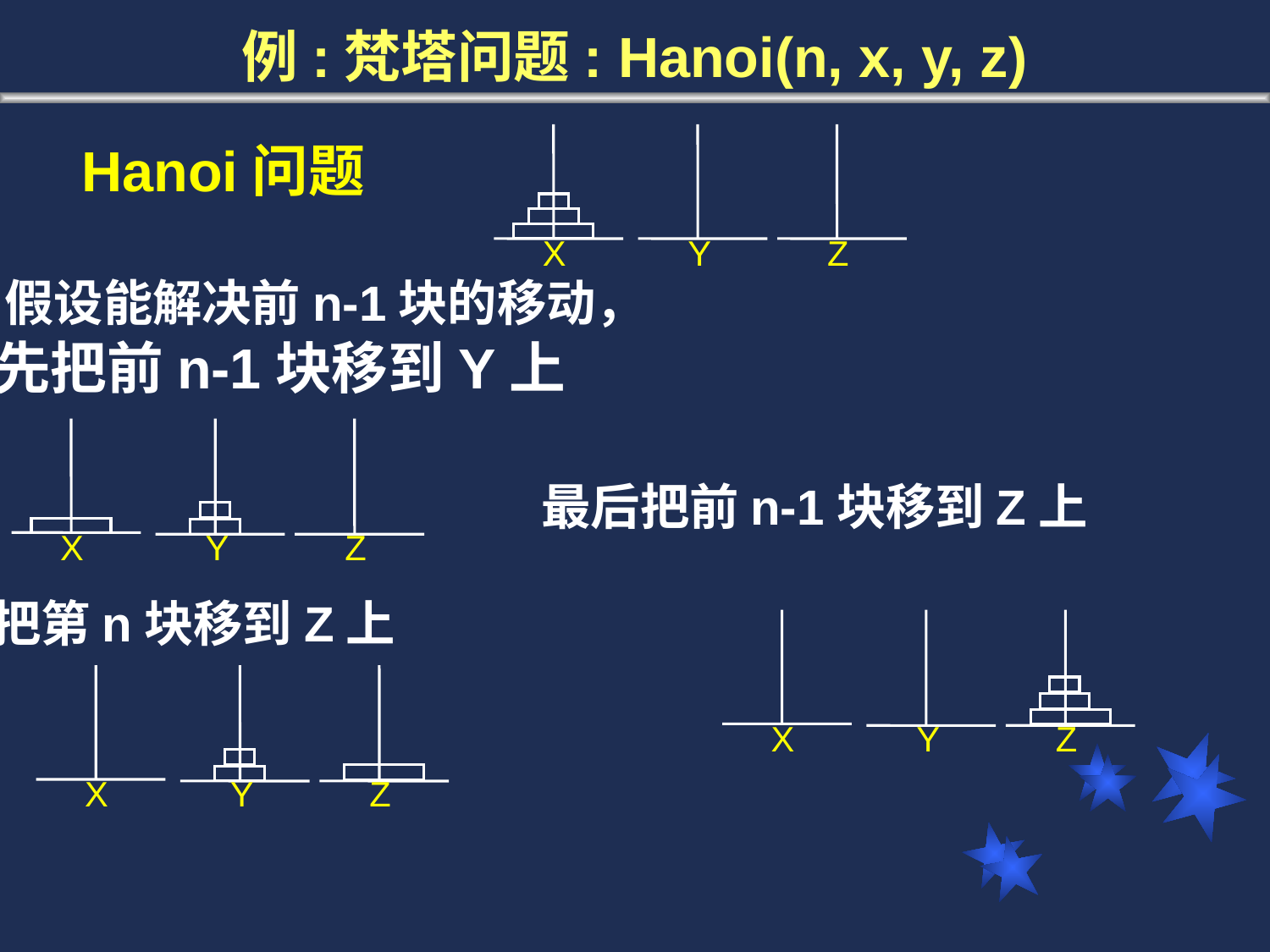

# 例:梵塔问题: Hanoi(n, x, y, z)

X

Y

Z

Hanoi问题
假设能解决前n-1块的移动，
先把前n-1块移到Y上

X

Y

Z

最后把前n-1块移到Z上
把第n块移到Z上

X

Y

Z

X

Y

Z